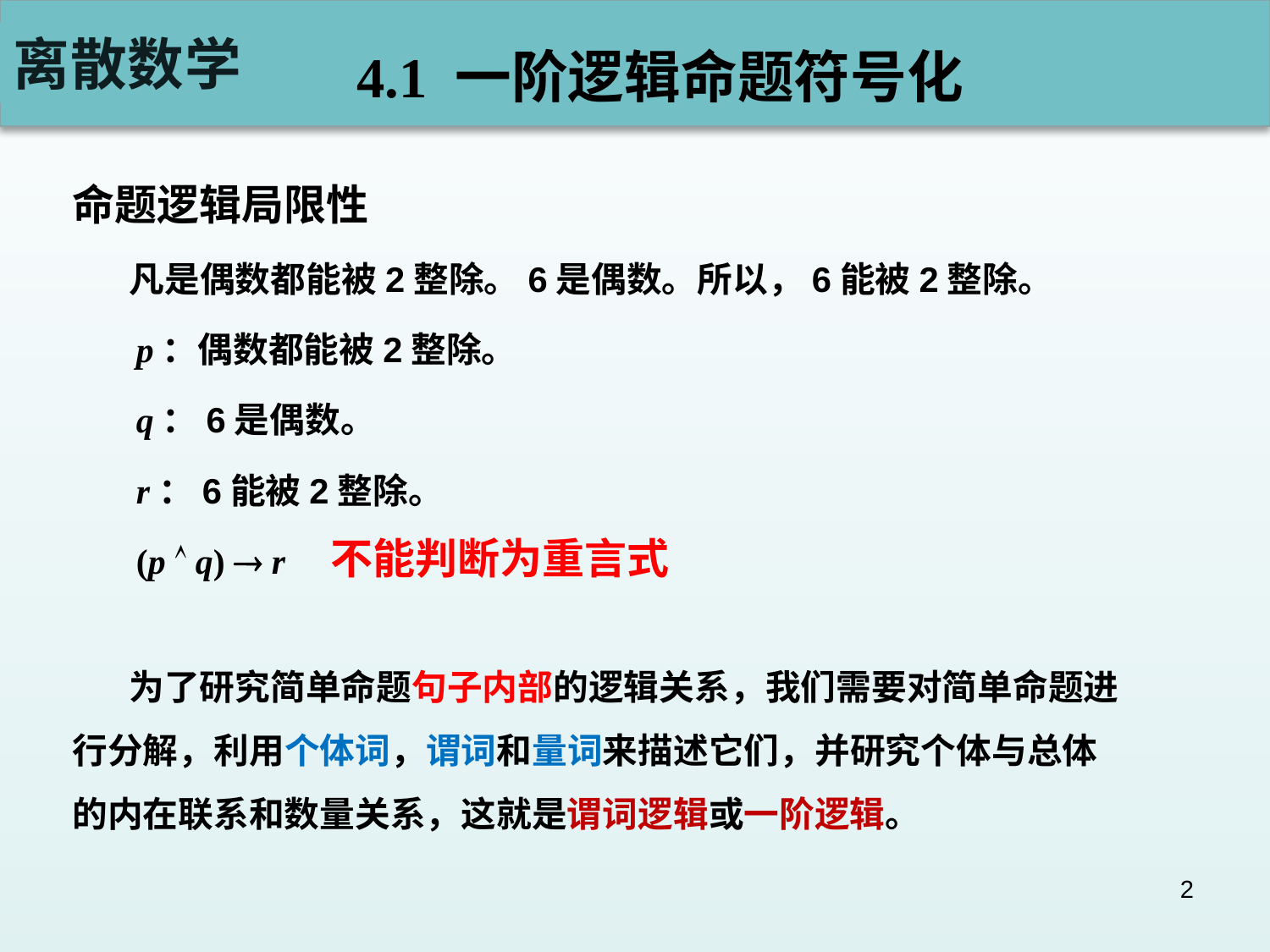

# 4.1 一阶逻辑命题符号化
命题逻辑局限性
      凡是偶数都能被2整除。6是偶数。所以，6能被2整除。
p：偶数都能被2整除。
q：6是偶数。
r：6能被2整除。
(p ∧ q) → r
不能判断为重言式
      为了研究简单命题句子内部的逻辑关系，我们需要对简单命题进行分解，利用个体词，谓词和量词来描述它们，并研究个体与总体的内在联系和数量关系，这就是谓词逻辑或一阶逻辑。
2